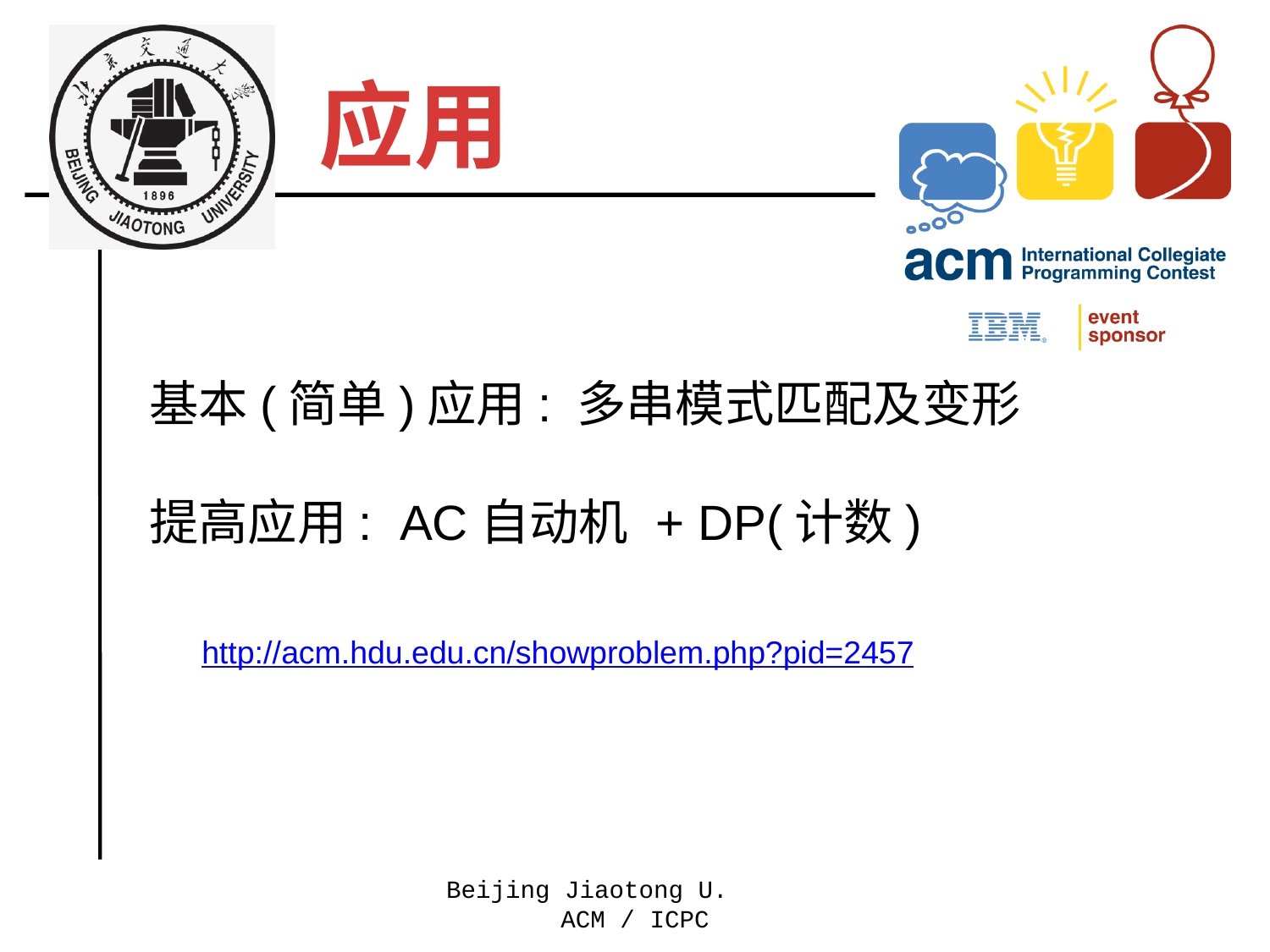

应用

基本(简单)应用: 多串模式匹配及变形

提高应用:  AC自动机 + DP(计数)
http://acm.hdu.edu.cn/showproblem.php?pid=2457